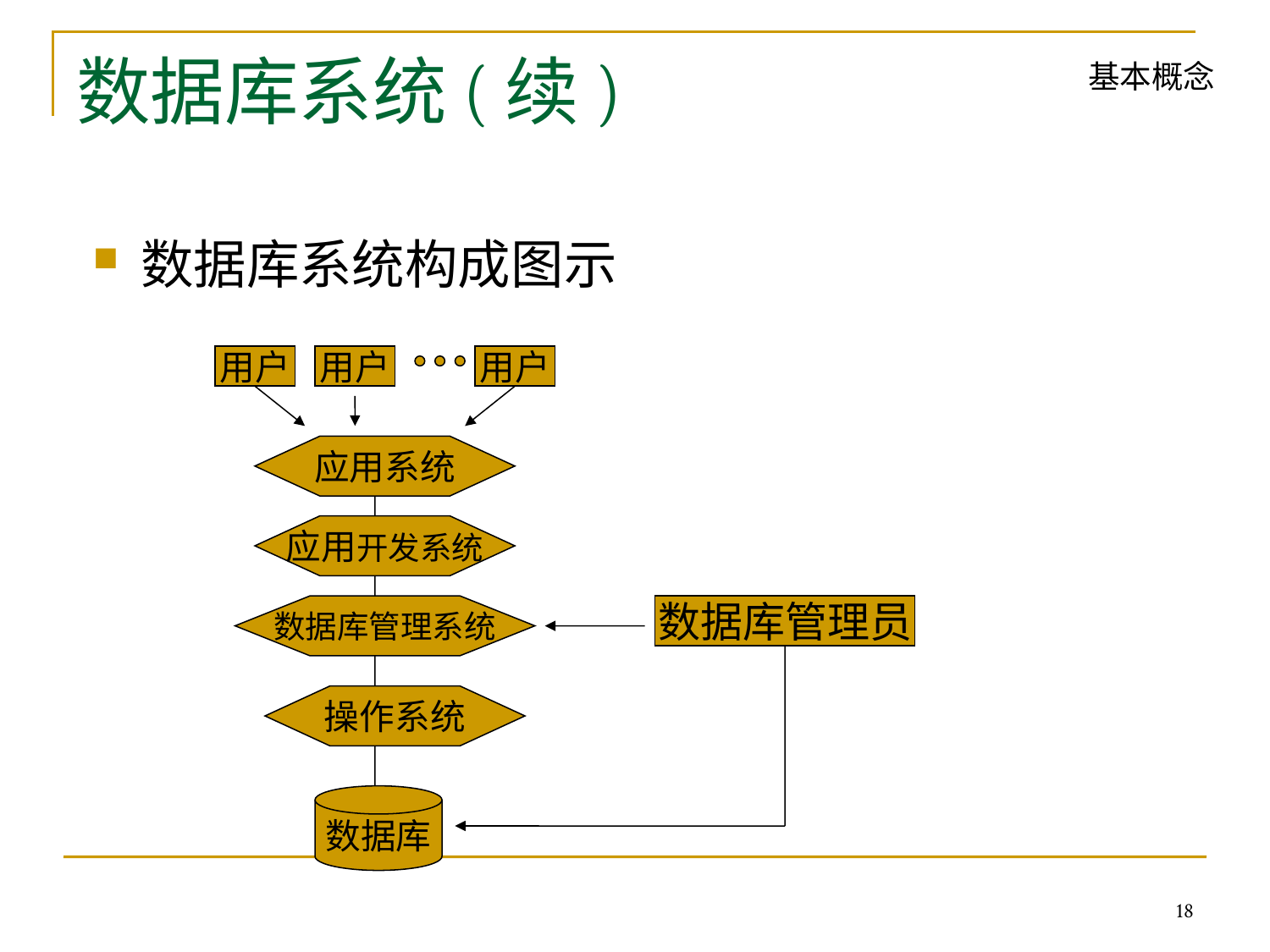

# 数据库系统(续)
基本概念
数据库系统构成图示
用户
用户
用户

应用系统

应用开发系统

数据库管理系统
数据库管理员

操作系统

数据库

18